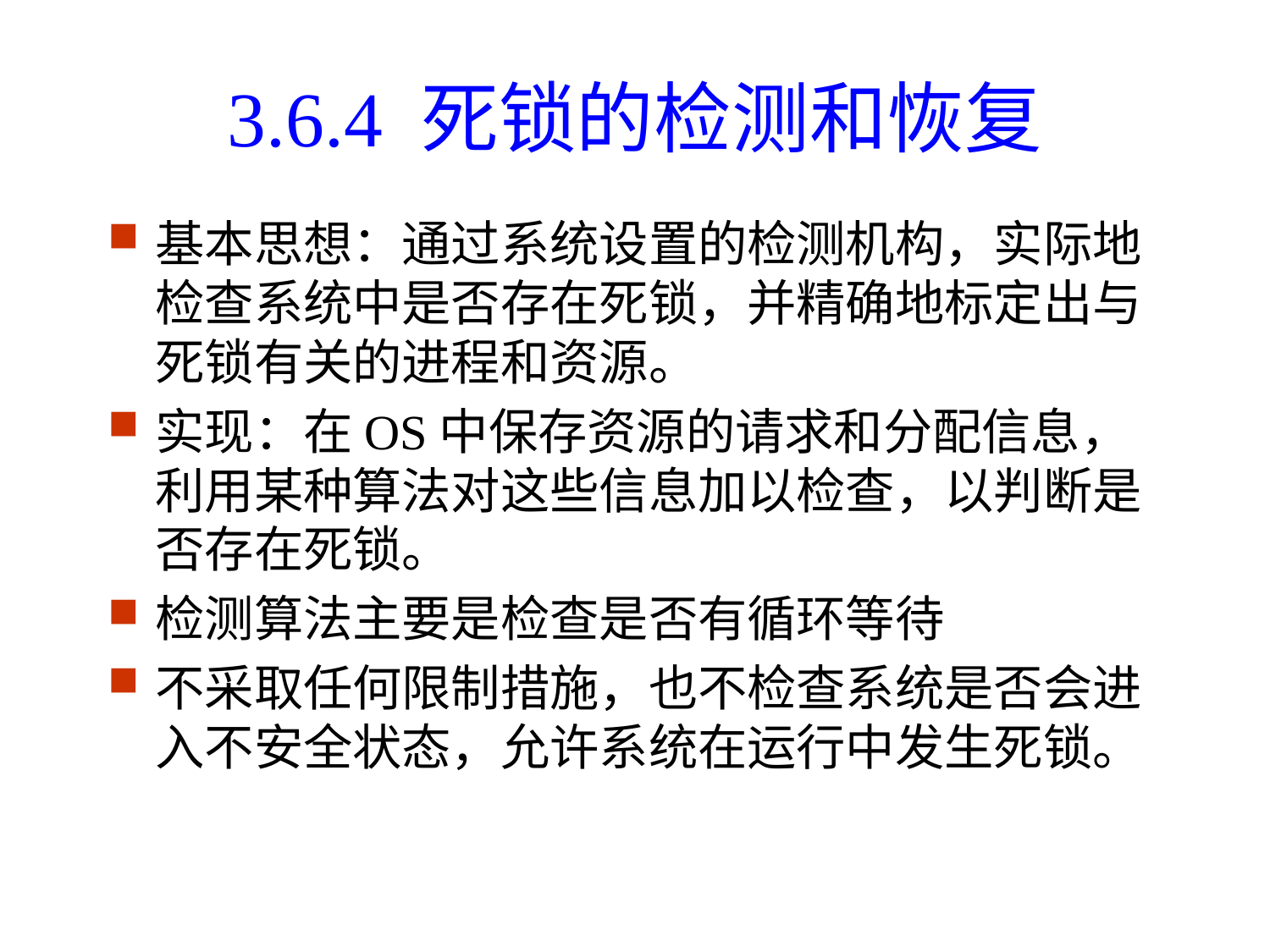

# 3.6.4 死锁的检测和恢复
基本思想：通过系统设置的检测机构，实际地检查系统中是否存在死锁，并精确地标定出与死锁有关的进程和资源。
实现：在OS中保存资源的请求和分配信息，利用某种算法对这些信息加以检查，以判断是否存在死锁。
检测算法主要是检查是否有循环等待
不采取任何限制措施，也不检查系统是否会进入不安全状态，允许系统在运行中发生死锁。